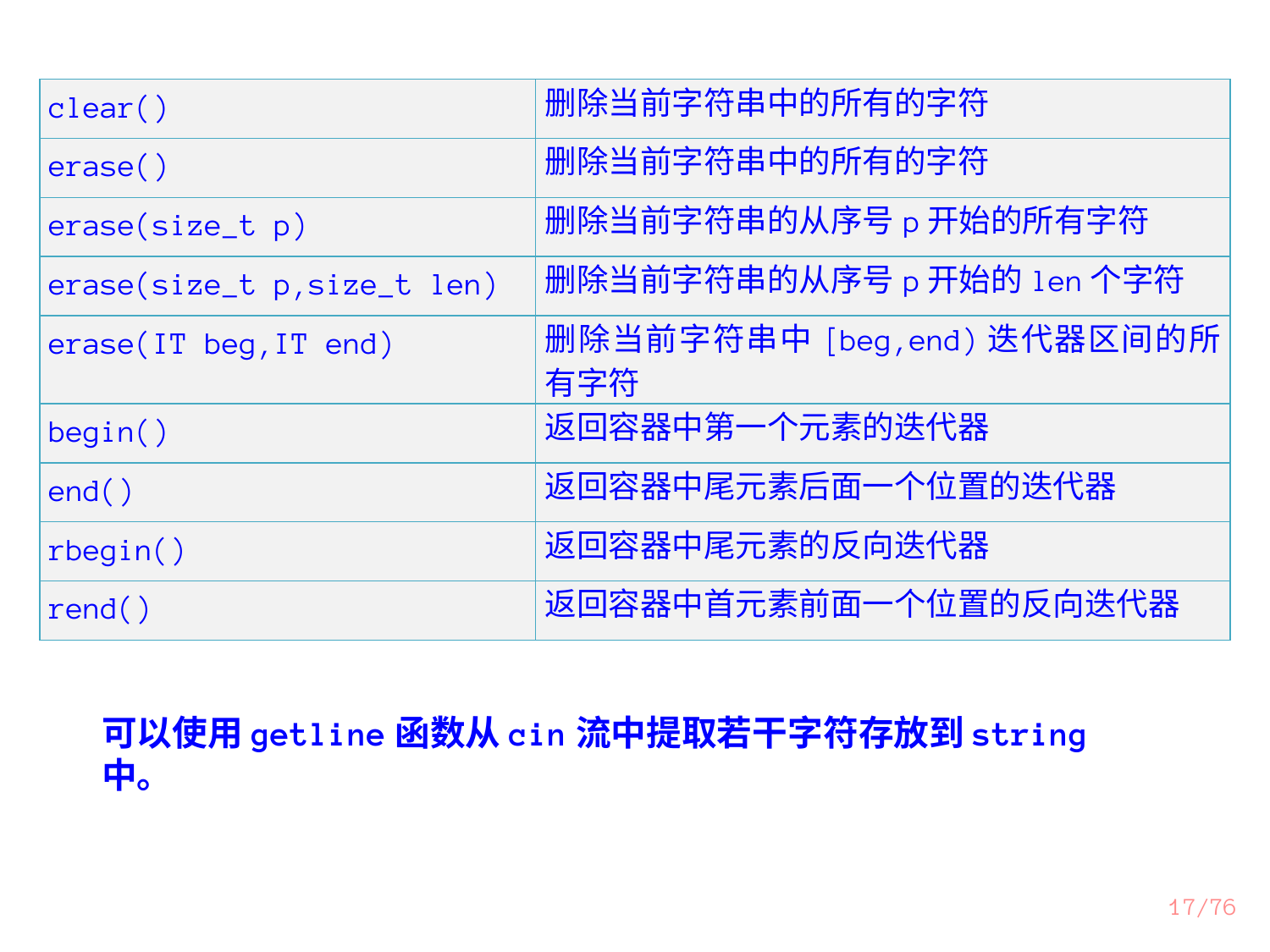

| clear() | 删除当前字符串中的所有的字符 |
| --- | --- |
| erase() | 删除当前字符串中的所有的字符 |
| erase(size\_t p) | 删除当前字符串的从序号p开始的所有字符 |
| erase(size\_t p,size\_t len) | 删除当前字符串的从序号p开始的len个字符 |
| erase(IT beg,IT end) | 删除当前字符串中[beg,end)迭代器区间的所有字符 |
| begin() | 返回容器中第一个元素的迭代器 |
| end() | 返回容器中尾元素后面一个位置的迭代器 |
| rbegin() | 返回容器中尾元素的反向迭代器 |
| rend() | 返回容器中首元素前面一个位置的反向迭代器 |
可以使用getline函数从cin流中提取若干字符存放到string中。
17/76